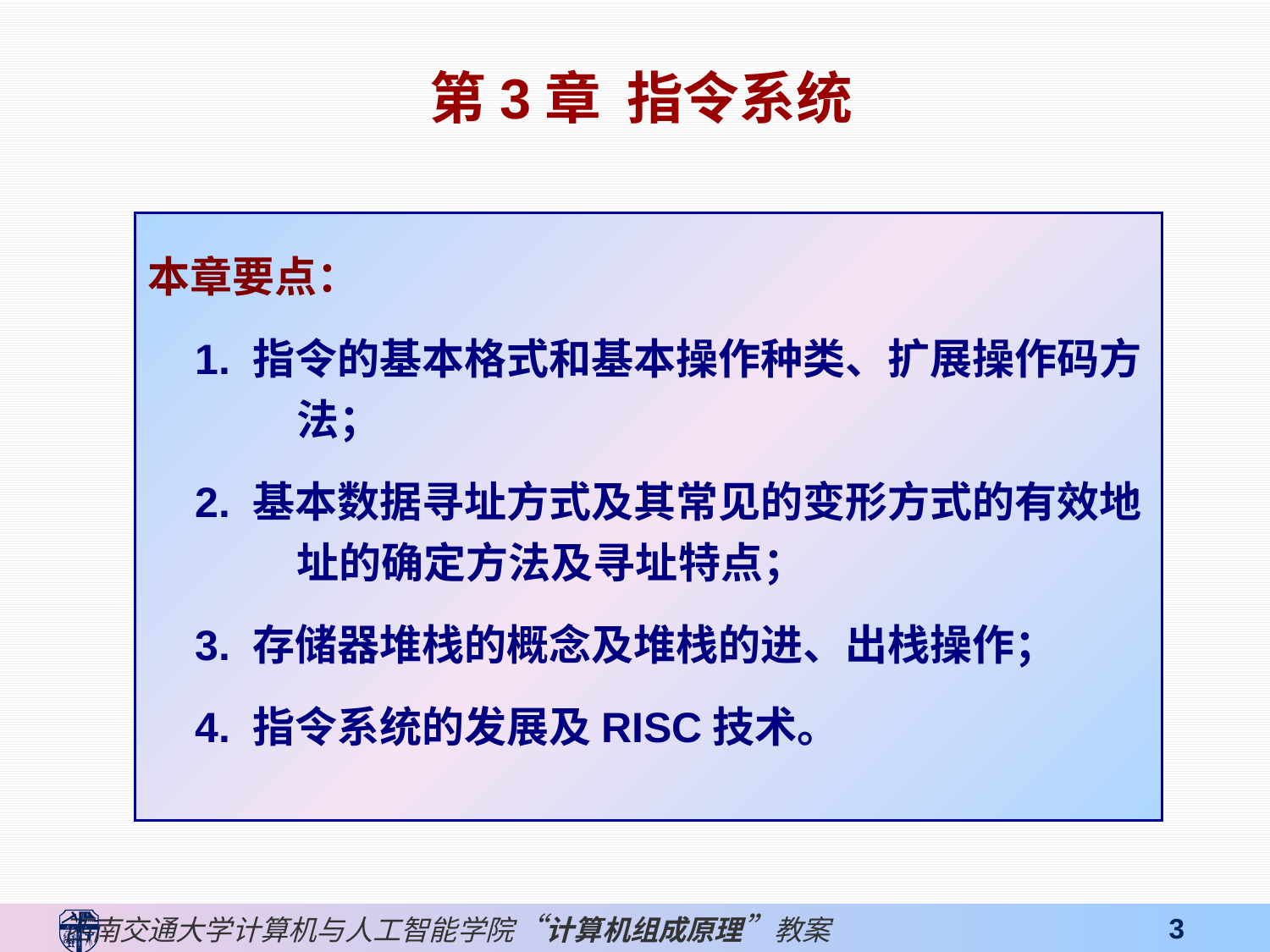

第3章  指令系统
本章要点：
    1. 指令的基本格式和基本操作种类、扩展操作码方法；
    2. 基本数据寻址方式及其常见的变形方式的有效地址的确定方法及寻址特点；
    3. 存储器堆栈的概念及堆栈的进、出栈操作；
    4. 指令系统的发展及RISC技术。